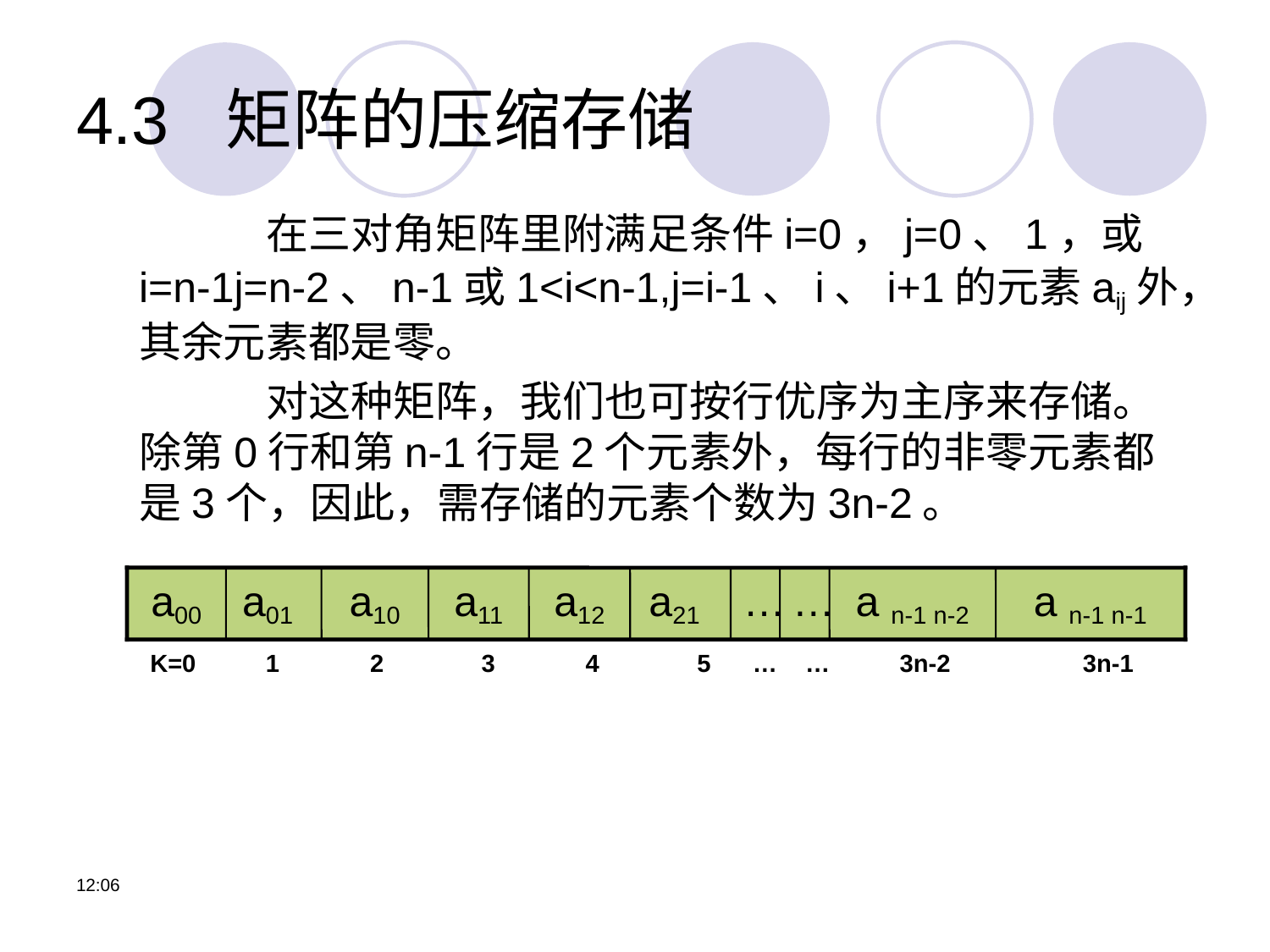

# 4.3 矩阵的压缩存储
		在三对角矩阵里附满足条件i=0，j=0、1，或i=n-1j=n-2、n-1或1<i<n-1,j=i-1、i、i+1的元素aij外，其余元素都是零。
		对这种矩阵，我们也可按行优序为主序来存储。除第0行和第n-1行是2个元素外，每行的非零元素都是3个，因此，需存储的元素个数为3n-2。

a00

a01

a10

a11

a12

a21

…

…

a n-1 n-2

a n-1 n-1

K=0          1             2              3             4              5      …    …          3n-2                   3n-1
12:06